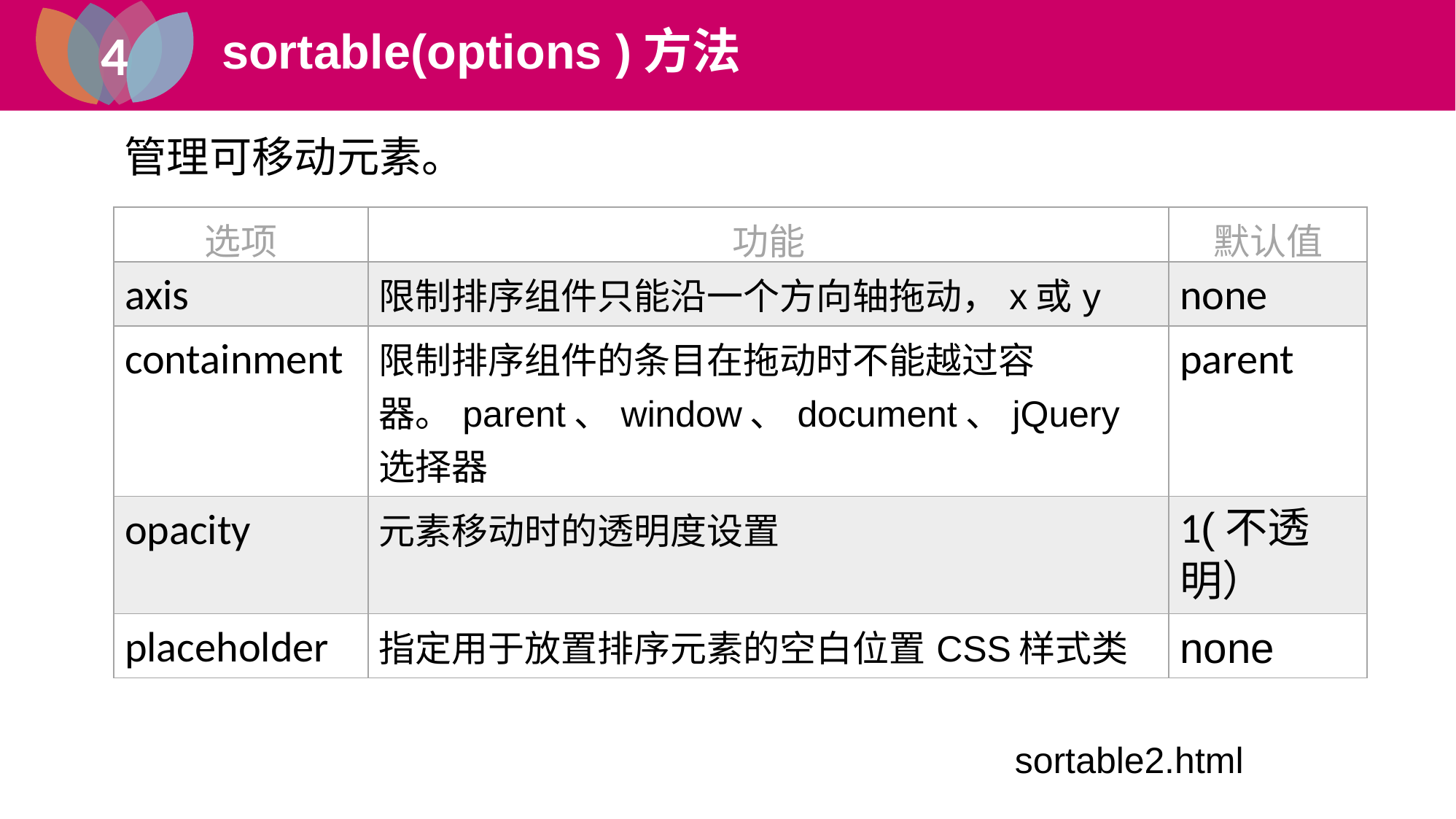

4
sortable(options )方法
1
jQuery UI
管理可移动元素。
| 选项 | 功能 | 默认值 |
| --- | --- | --- |
| axis | 限制排序组件只能沿一个方向轴拖动，x或y | none |
| containment | 限制排序组件的条目在拖动时不能越过容器。parent、window、document、jQuery选择器 | parent |
| opacity | 元素移动时的透明度设置 | 1(不透明） |
| placeholder | 指定用于放置排序元素的空白位置CSS样式类 | none |
sortable2.html